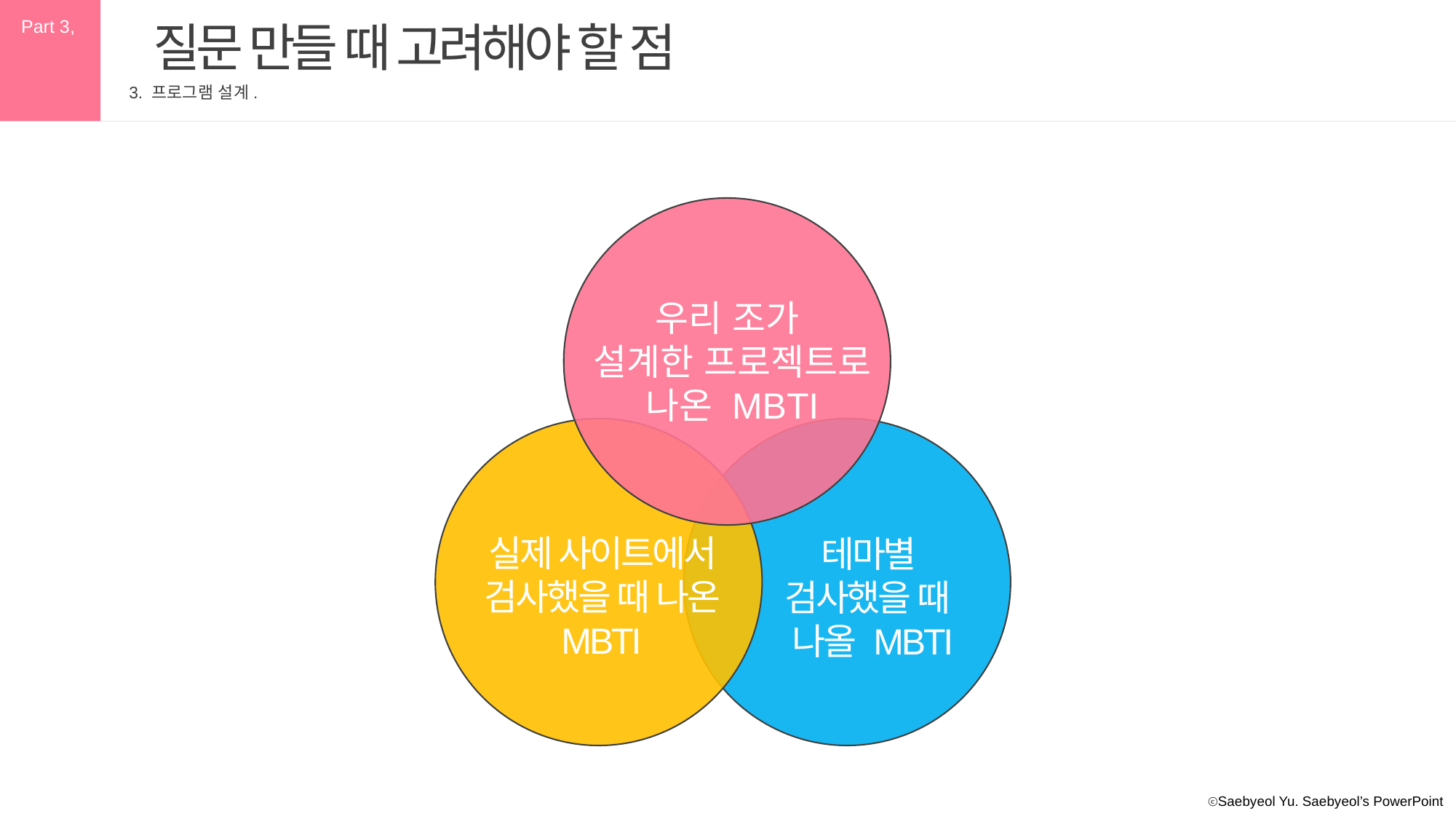

Part 3,
질문 만들 때 고려해야 할 점
3. 프로그램 설계.

우리 조가
설계한 프로젝트로 나온 MBTI

실제 사이트에서 검사했을 때 나온 MBTI
테마별
검사했을 때
나올 MBTI